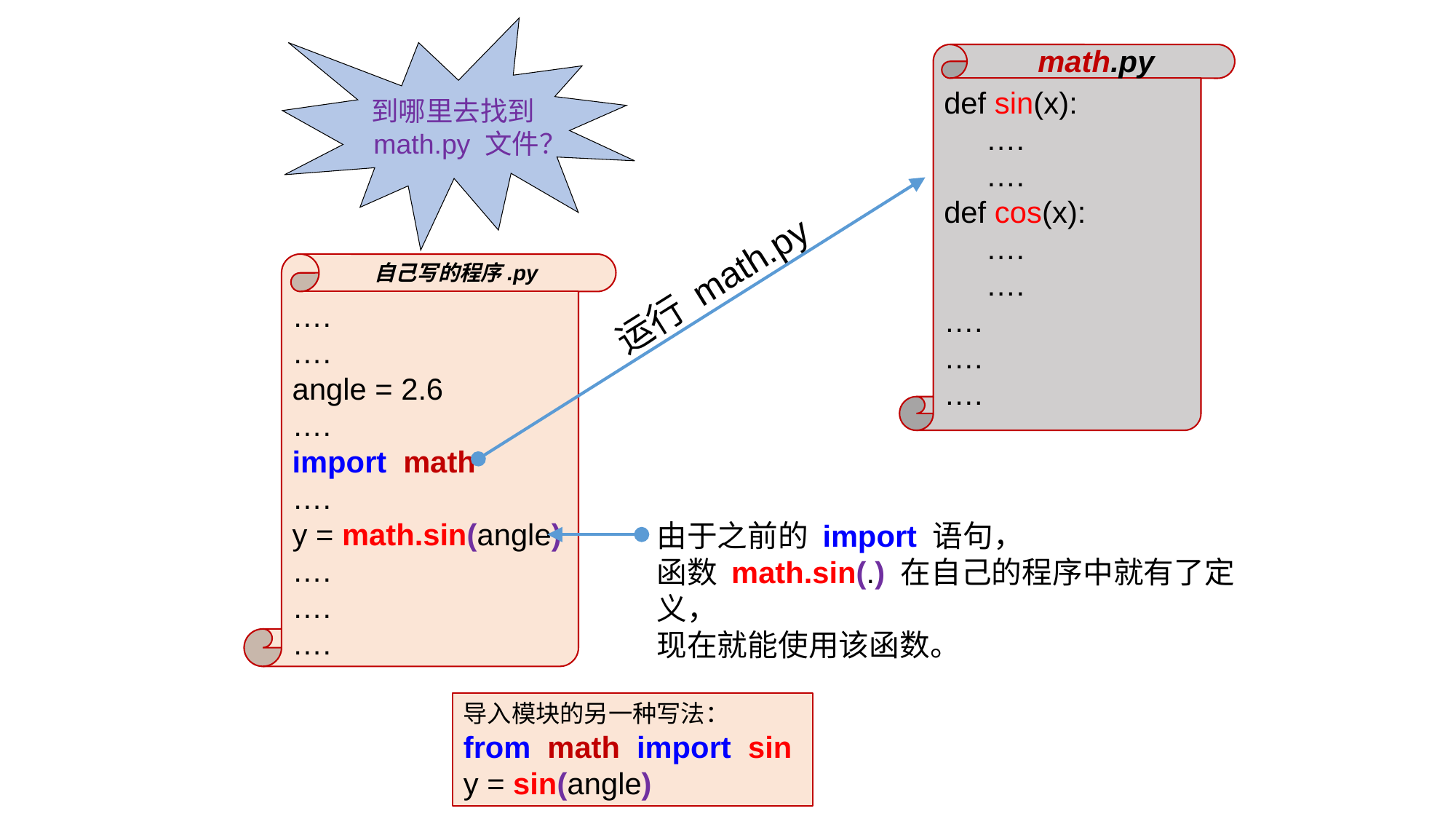

到哪里去找到math.py 文件？
math.py
def sin(x):
     ….
     ….
def cos(x):
     ….
     ….
….
….
….
运行 math.py
….
….
angle = 2.6
….
import  math
….
y = math.sin(angle)
….
….
….
自己写的程序.py
由于之前的 import 语句，
函数 math.sin(.) 在自己的程序中就有了定义，
现在就能使用该函数。
导入模块的另一种写法：
from  math  import  sin
y = sin(angle)